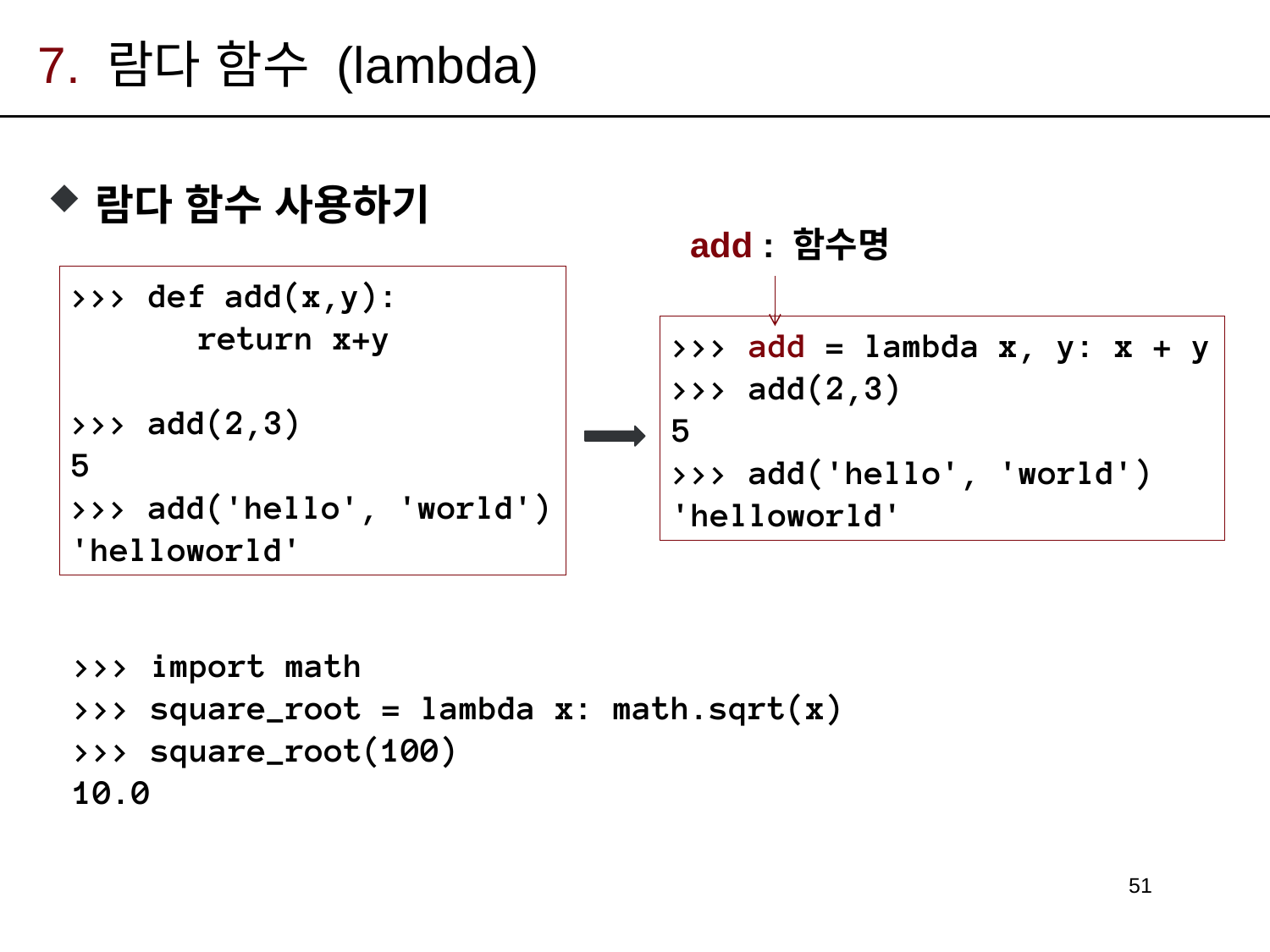

# 7. 람다 함수 (lambda)
람다 함수 사용하기

add : 함수명
>>> def add(x,y):
	return x+y

>>> add(2,3)
5
>>> add('hello', 'world')
'helloworld'
>>> add = lambda x, y: x + y
>>> add(2,3)
5
>>> add('hello', 'world')
'helloworld'

>>> import math
>>> square_root = lambda x: math.sqrt(x)
>>> square_root(100)
10.0
51